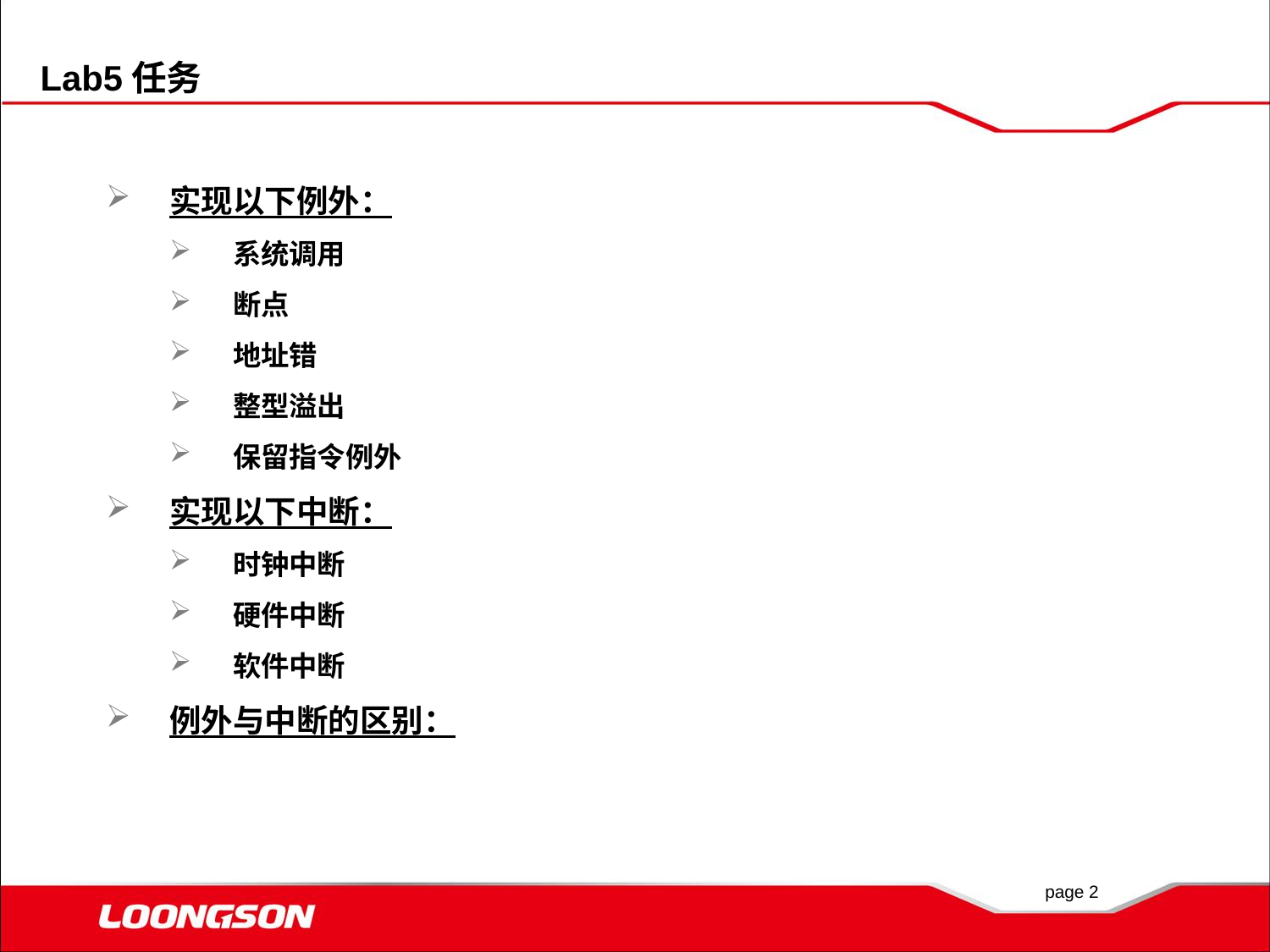

Lab5任务
实现以下例外：
系统调用
断点
地址错
整型溢出
保留指令例外
实现以下中断：
时钟中断
硬件中断
软件中断
例外与中断的区别：

page 2